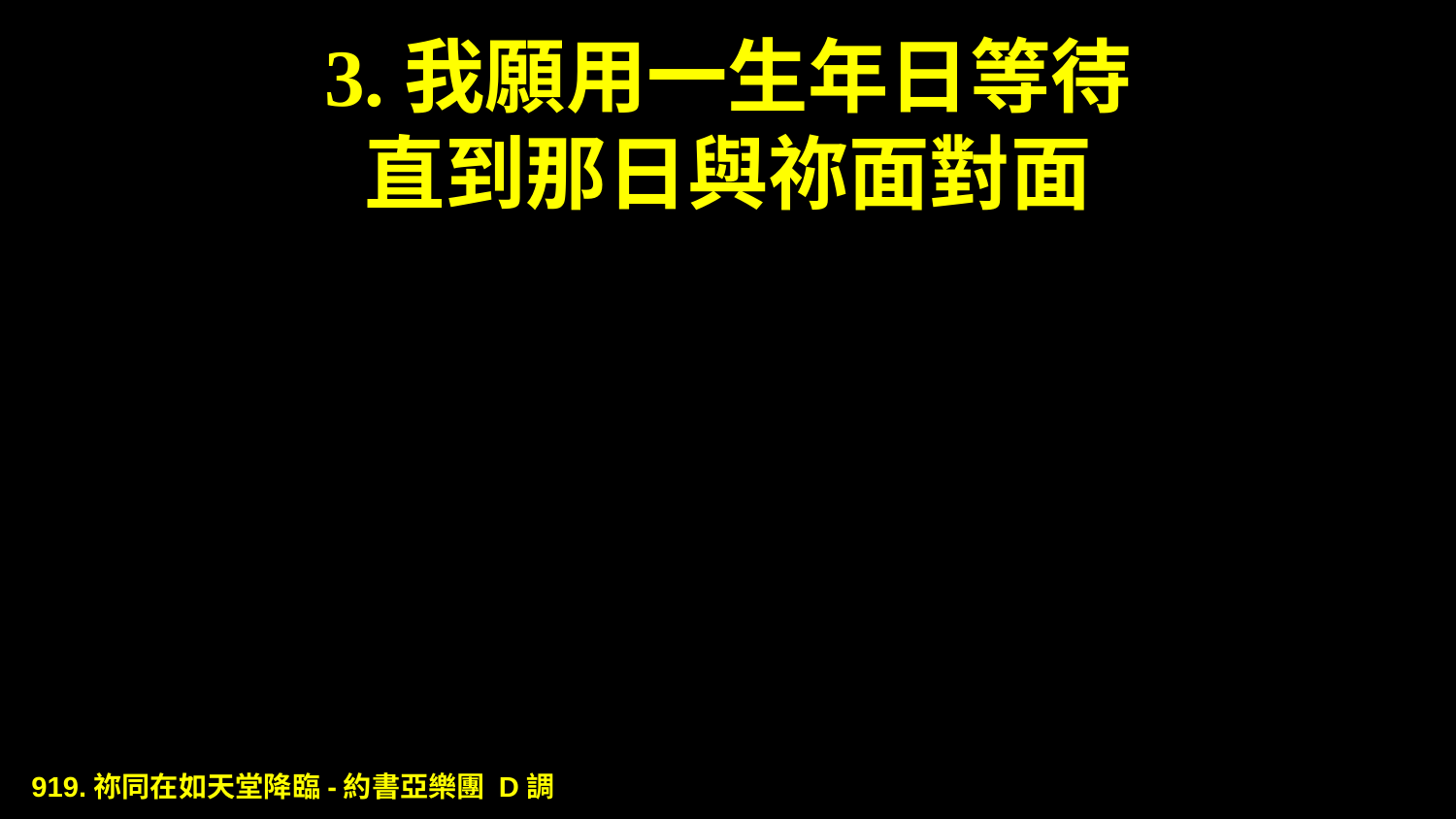

# 3.我願用一生年日等待 直到那日與祢面對面
919.祢同在如天堂降臨-約書亞樂團 D調